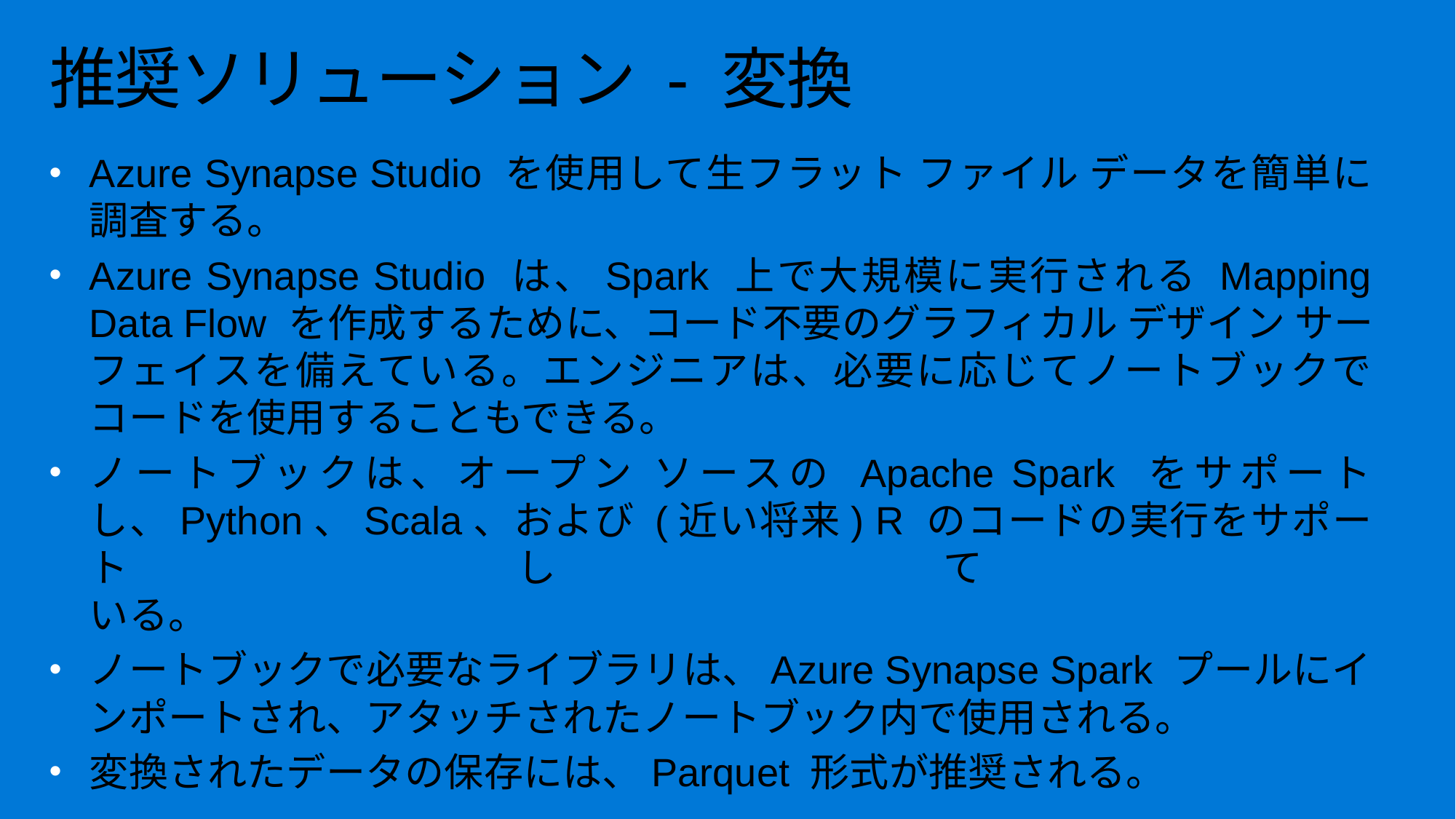

# 推奨ソリューション - 変換
Azure Synapse Studio を使用して生フラット ファイル データを簡単に調査する。
Azure Synapse Studio は、Spark 上で大規模に実行される Mapping Data Flow を作成するために、コード不要のグラフィカル デザイン サーフェイスを備えている。エンジニアは、必要に応じてノートブックでコードを使用することもできる。
ノートブックは、オープン ソースの Apache Spark をサポートし、Python、Scala、および (近い将来) R のコードの実行をサポートして
いる。
ノートブックで必要なライブラリは、Azure Synapse Spark プールにインポートされ、アタッチされたノートブック内で使用される。
変換されたデータの保存には、Parquet 形式が推奨される。